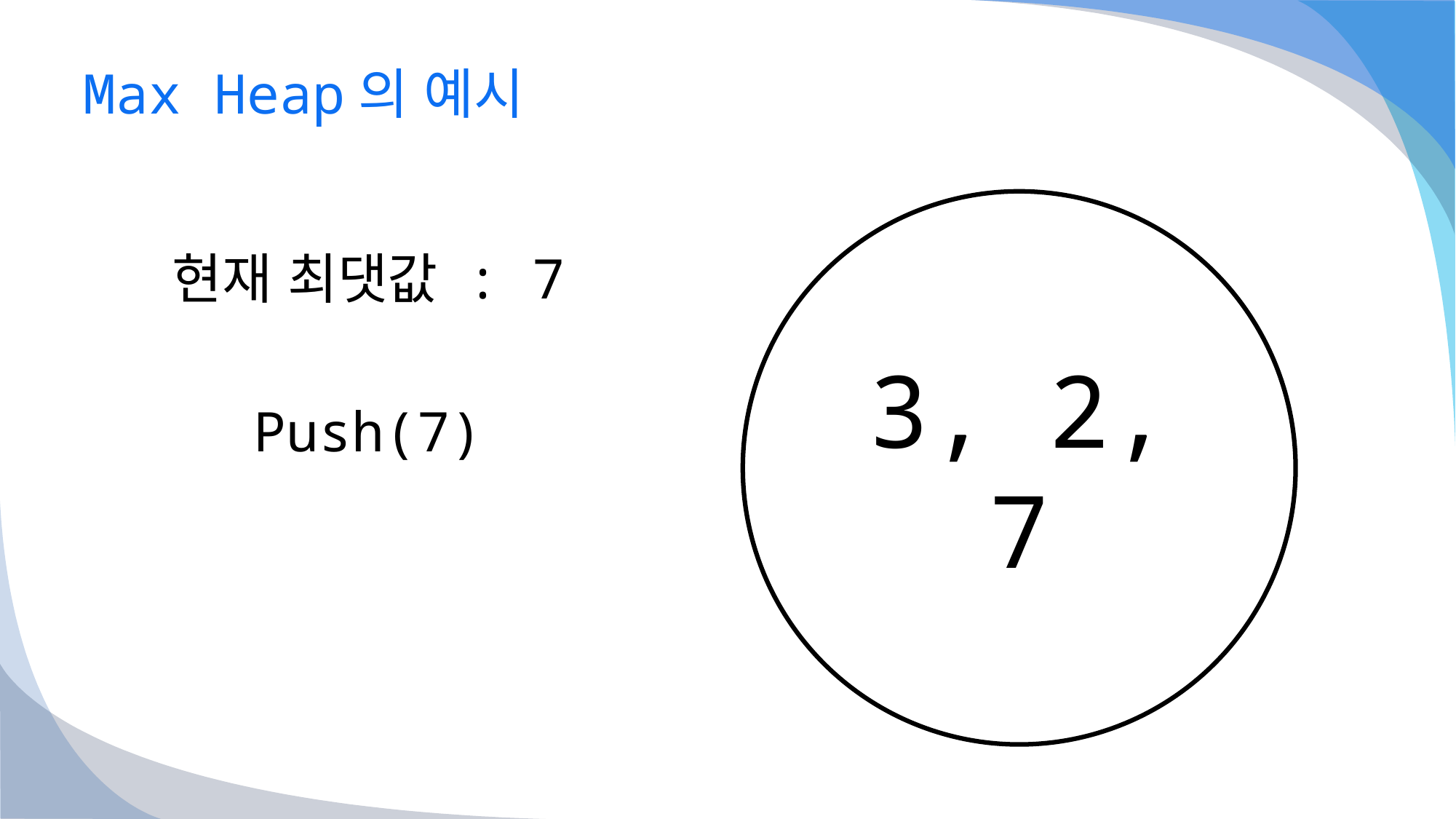

# Max Heap의 예시

현재 최댓값 : 7

Push(7)
3, 2, 7